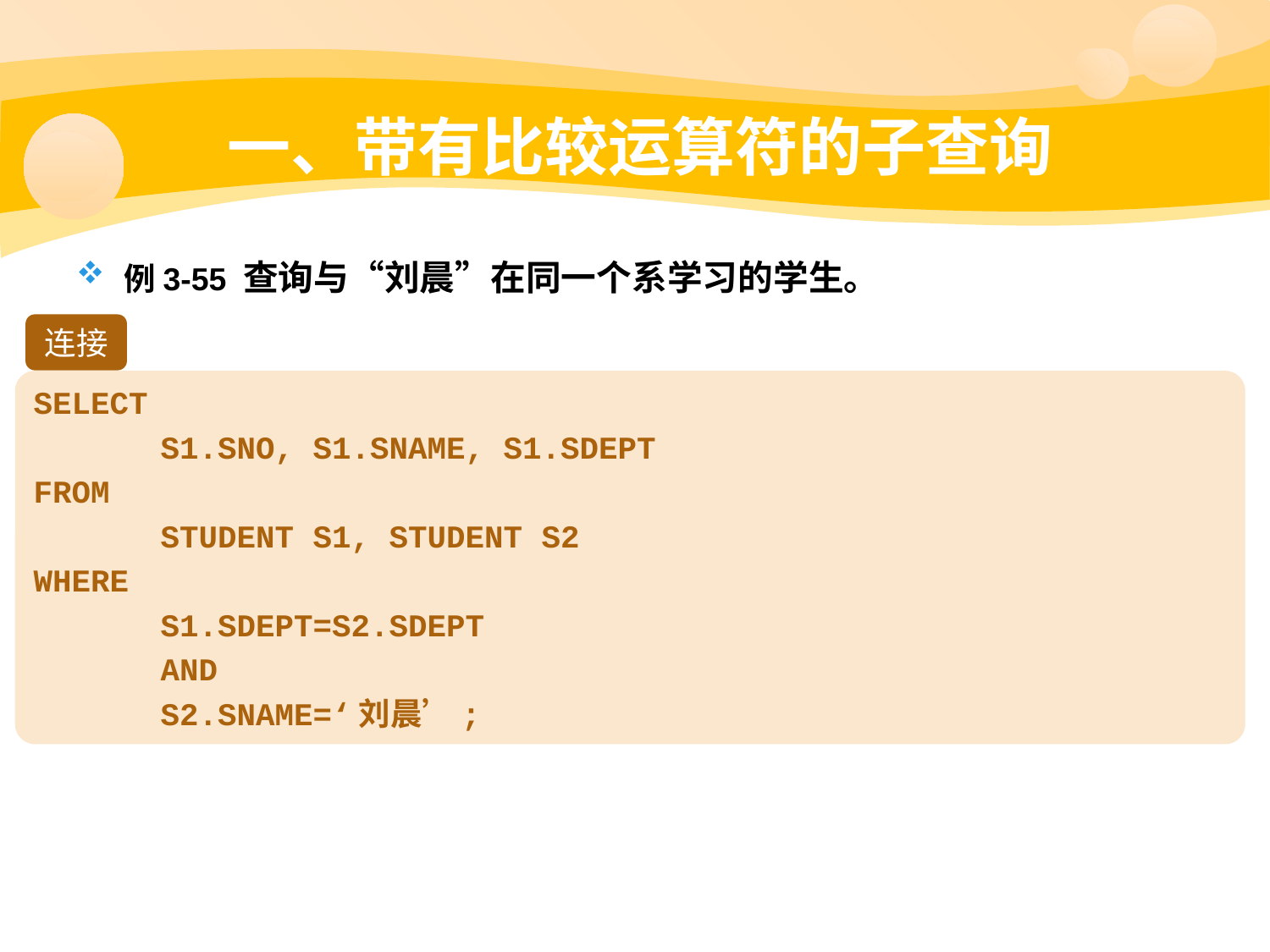

# 一、带有比较运算符的子查询
例3-55 查询与“刘晨”在同一个系学习的学生。
连接
SELECT
	S1.SNO, S1.SNAME, S1.SDEPT
FROM
	STUDENT S1, STUDENT S2
WHERE
	S1.SDEPT=S2.SDEPT
	AND
	S2.SNAME=‘刘晨’;